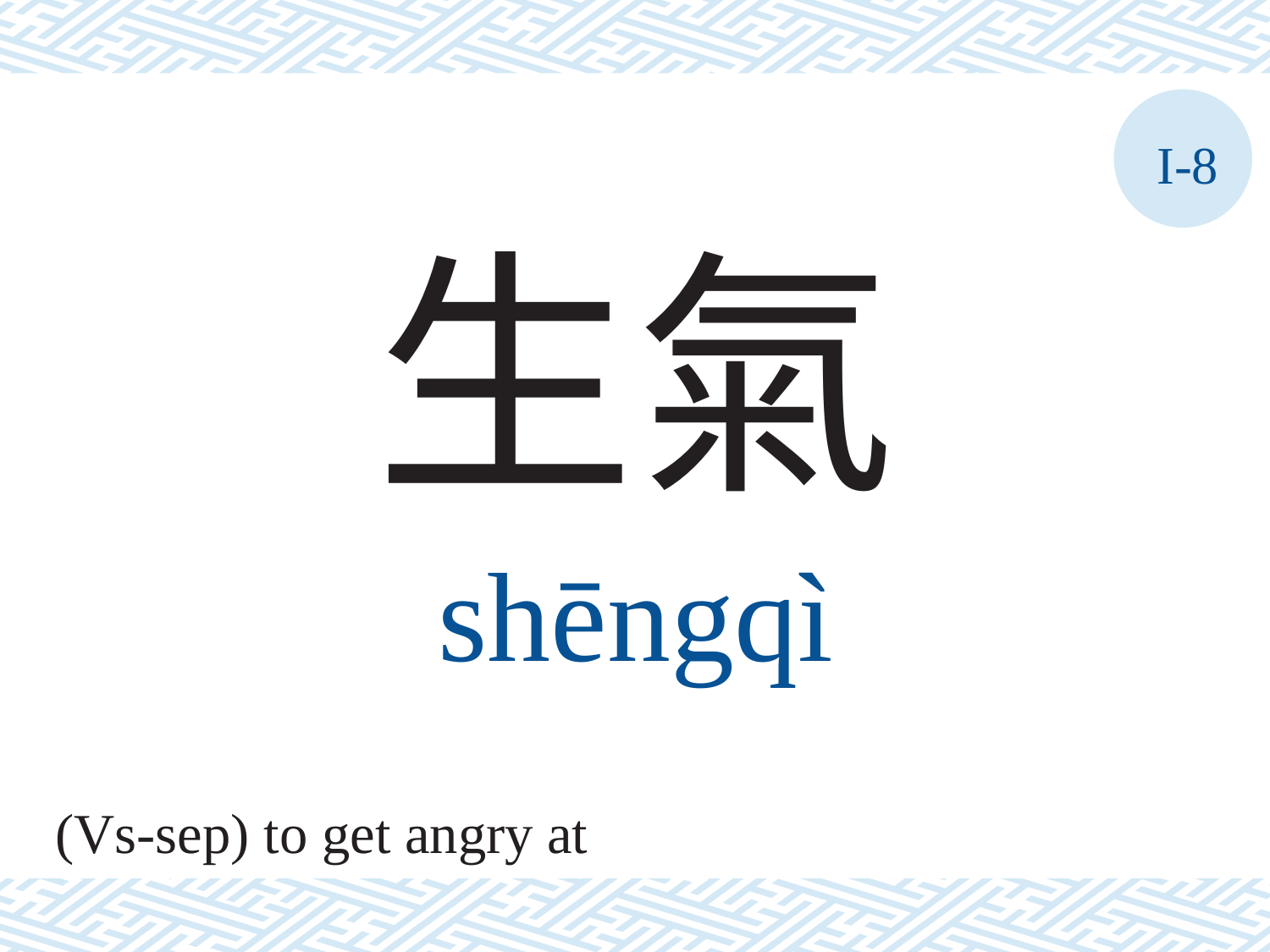

I-8
生氣
shēngqì
(Vs-sep) to get angry at